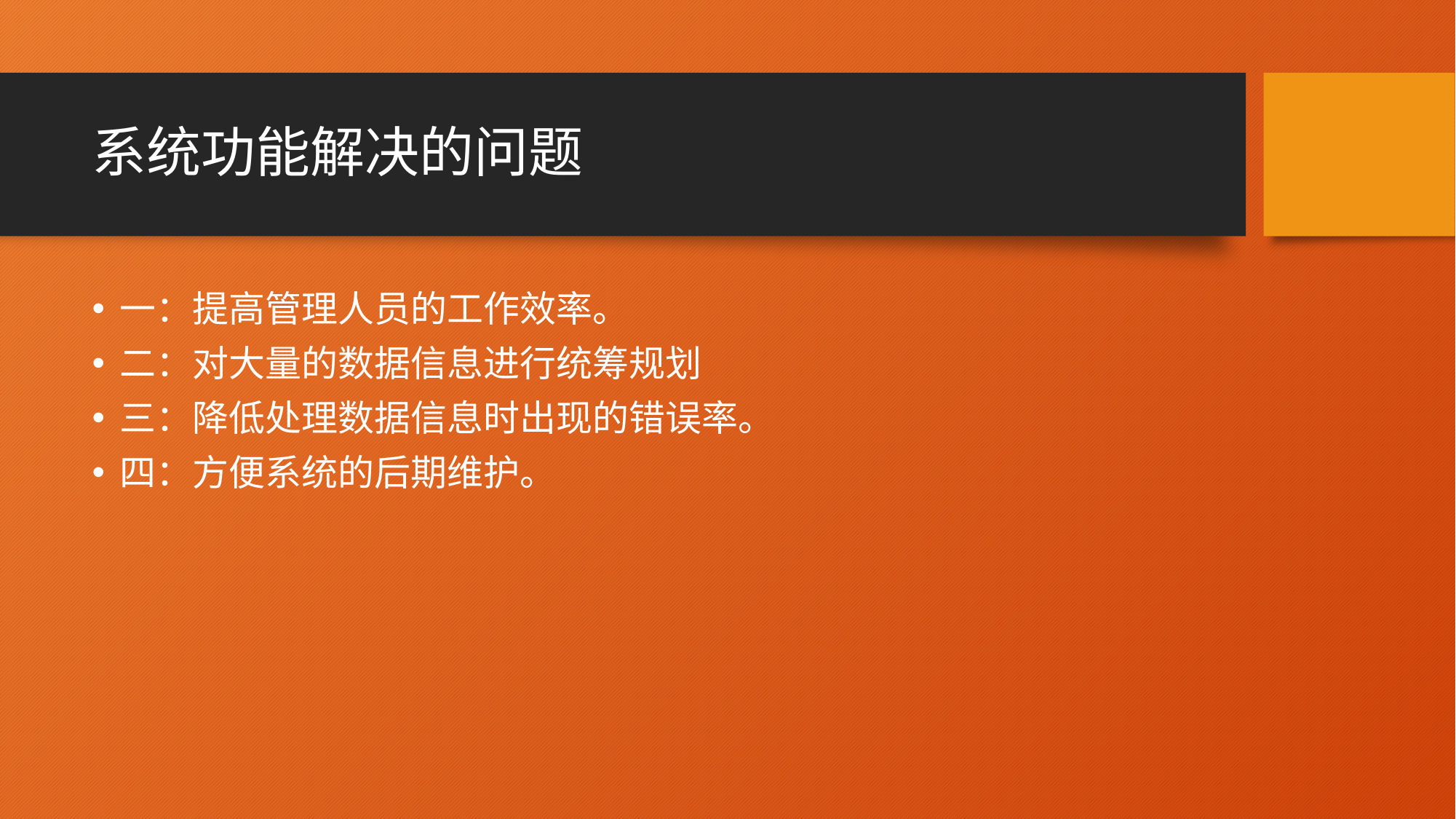

# 系统功能解决的问题
一：提高管理人员的工作效率。
二：对大量的数据信息进行统筹规划
三：降低处理数据信息时出现的错误率。
四：方便系统的后期维护。